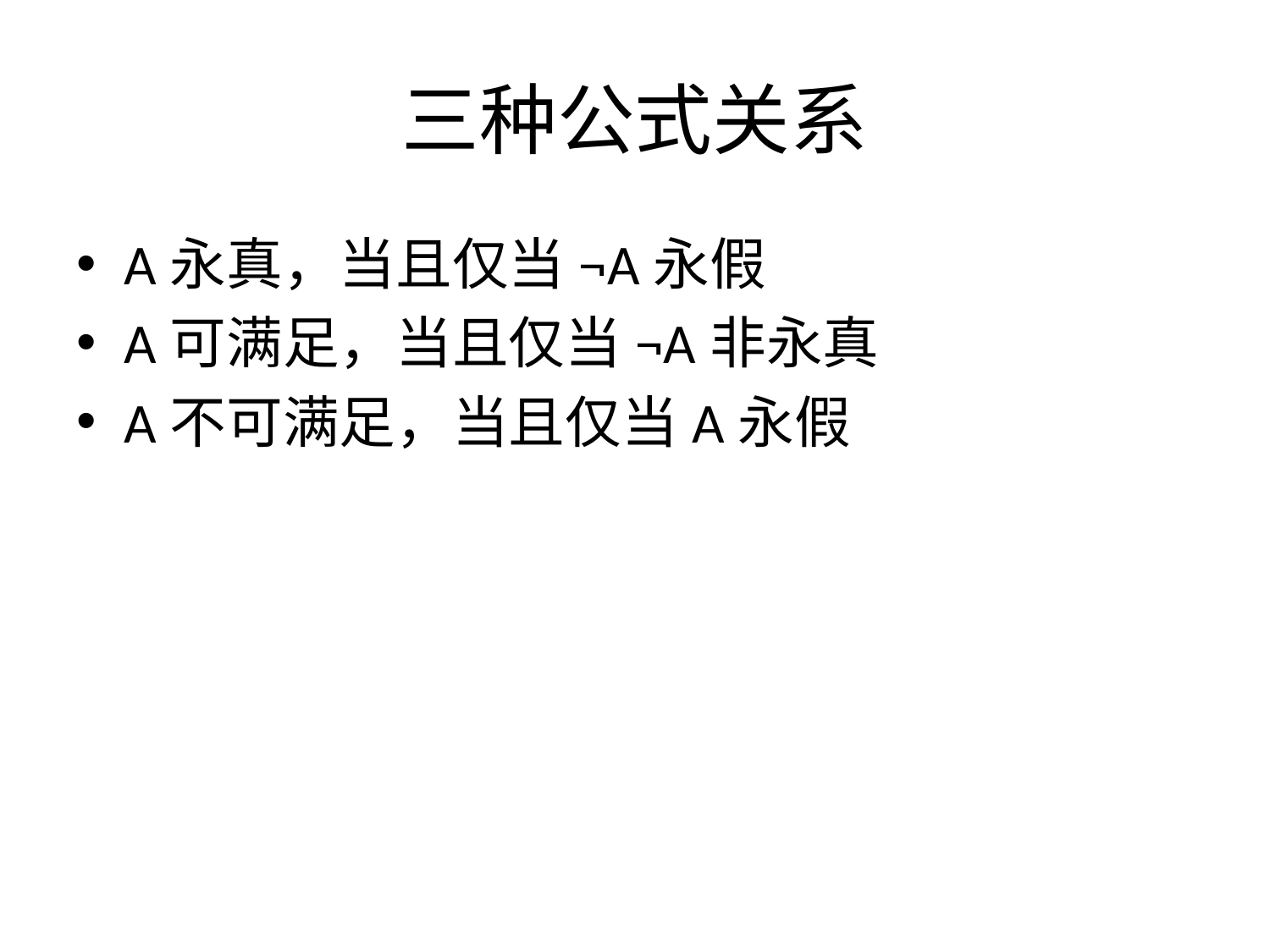

# 三种公式关系
A永真，当且仅当¬A永假
A可满足，当且仅当¬A非永真
A不可满足，当且仅当A永假